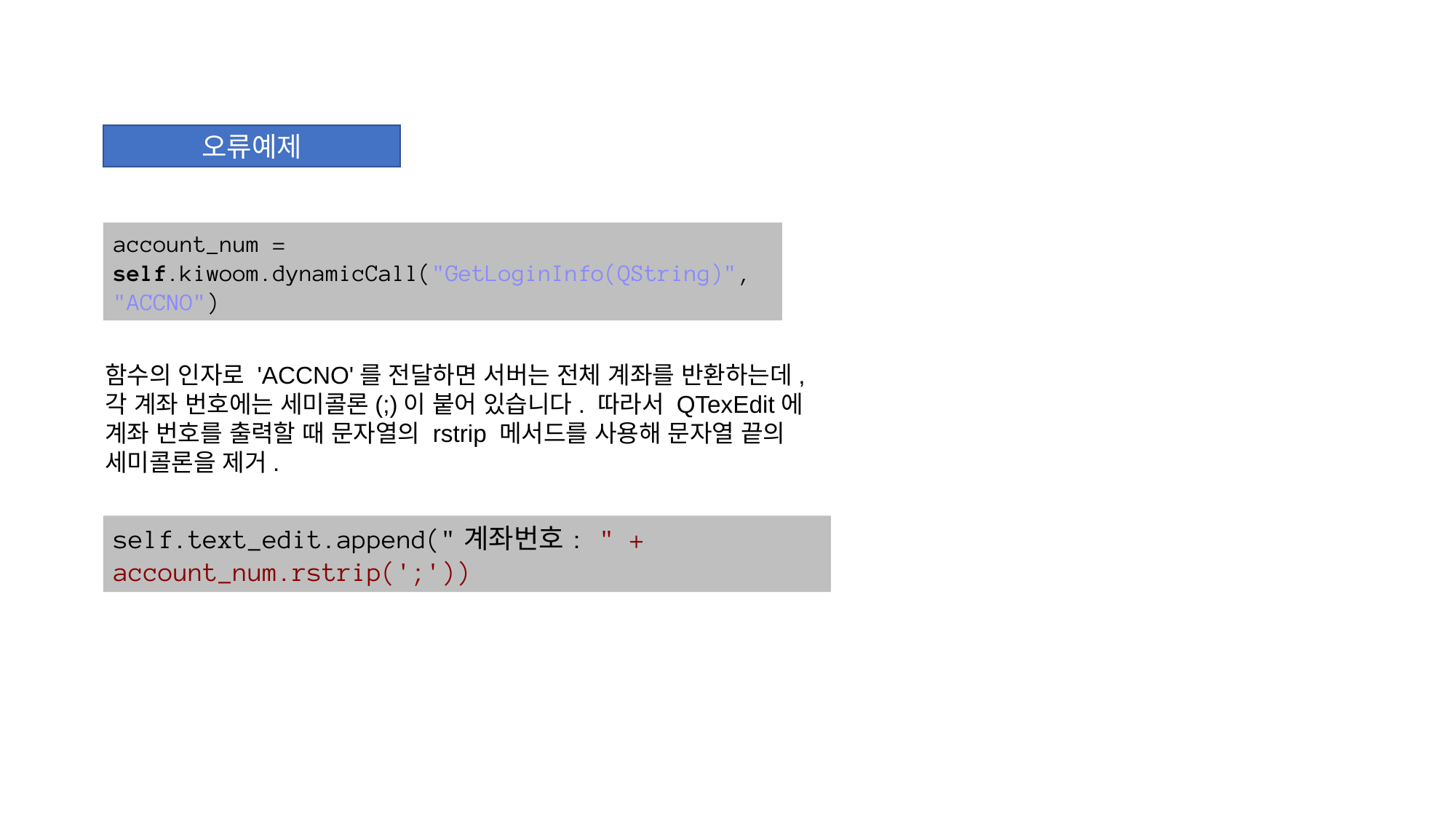

오류예제
account_num = self.kiwoom.dynamicCall("GetLoginInfo(QString)", "ACCNO")
함수의 인자로 'ACCNO'를 전달하면 서버는 전체 계좌를 반환하는데, 각 계좌 번호에는 세미콜론(;)이 붙어 있습니다. 따라서 QTexEdit에 계좌 번호를 출력할 때 문자열의 rstrip 메서드를 사용해 문자열 끝의 세미콜론을 제거.
self.text_edit.append("계좌번호: " + account_num.rstrip(';'))